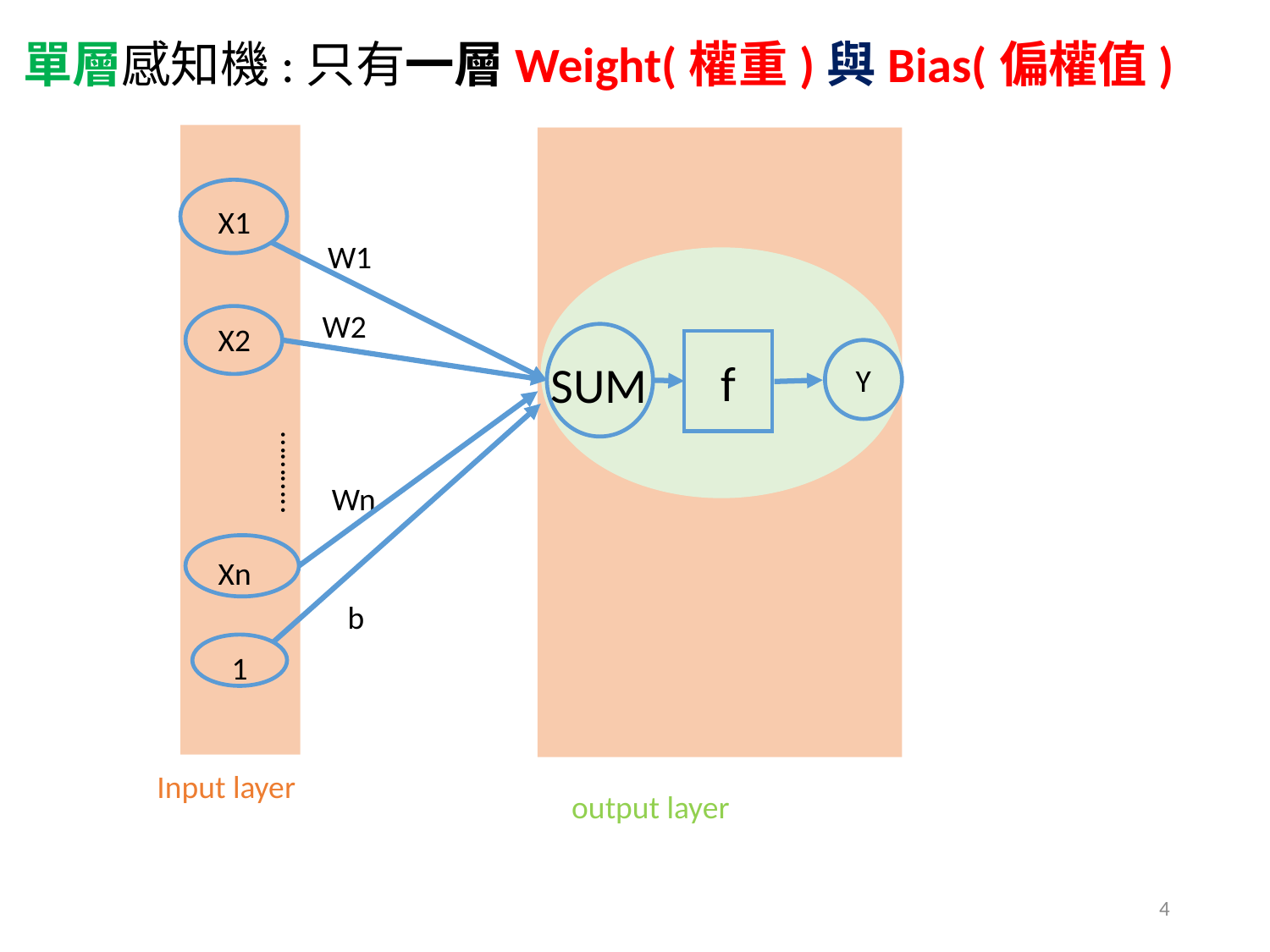

單層感知機:只有一層Weight(權重)與Bias(偏權值)

X1
W1
W2

X2

f
SUM
Y
………..
Wn

Xn
b

1

Input layer
output layer
4